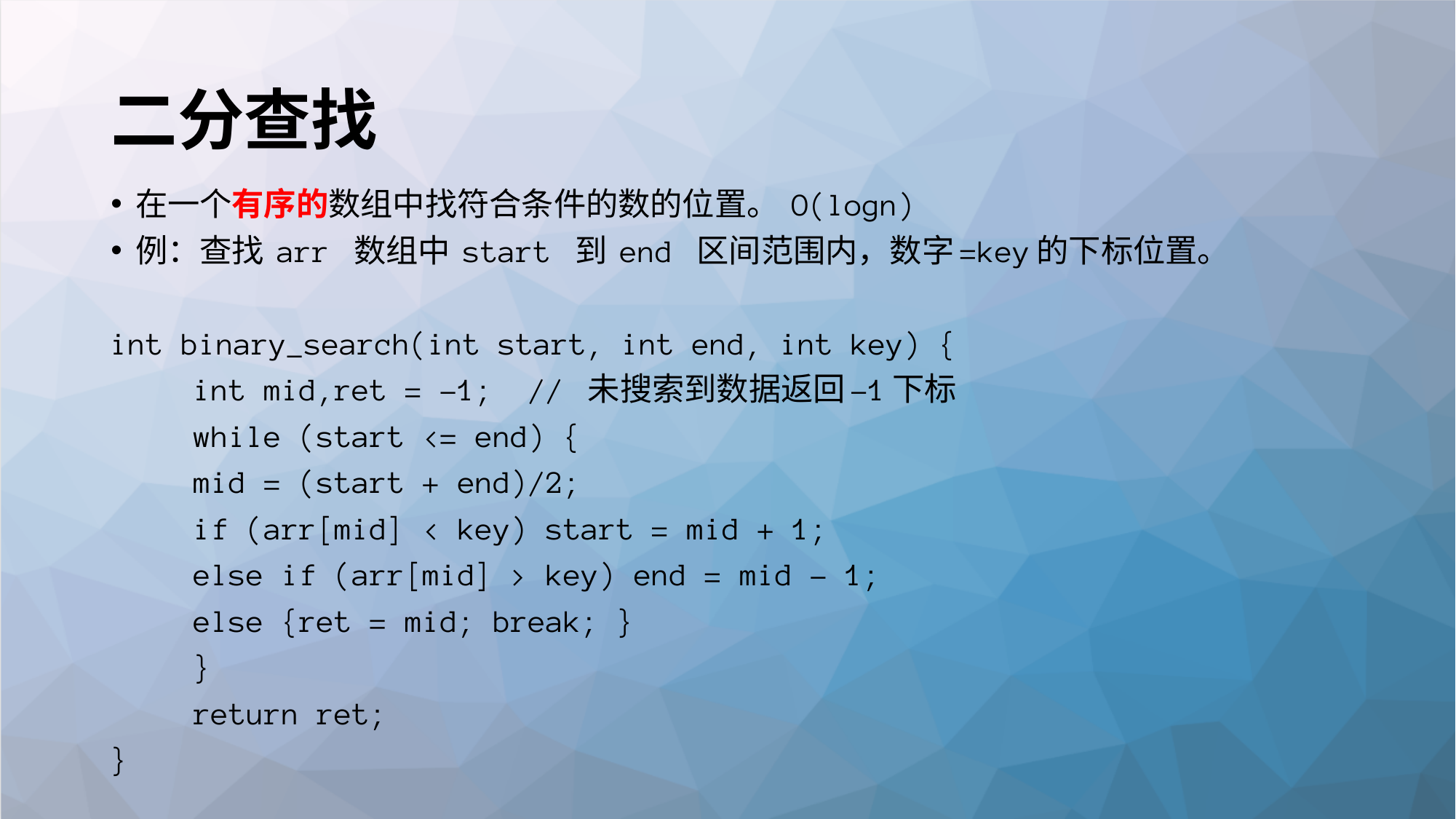

# 二分查找
在一个有序的数组中找符合条件的数的位置。 O(logn)
例：查找 arr 数组中 start 到 end 区间范围内，数字=key的下标位置。

int binary_search(int start, int end, int key) {
	int mid,ret = -1;  // 未搜索到数据返回-1下标
  	while (start <= end) {
		mid = (start + end)/2;
		if (arr[mid] < key) start = mid + 1;
    		else if (arr[mid] > key) end = mid - 1;
    		else {ret = mid; break; }
  	}
  	return ret;
}